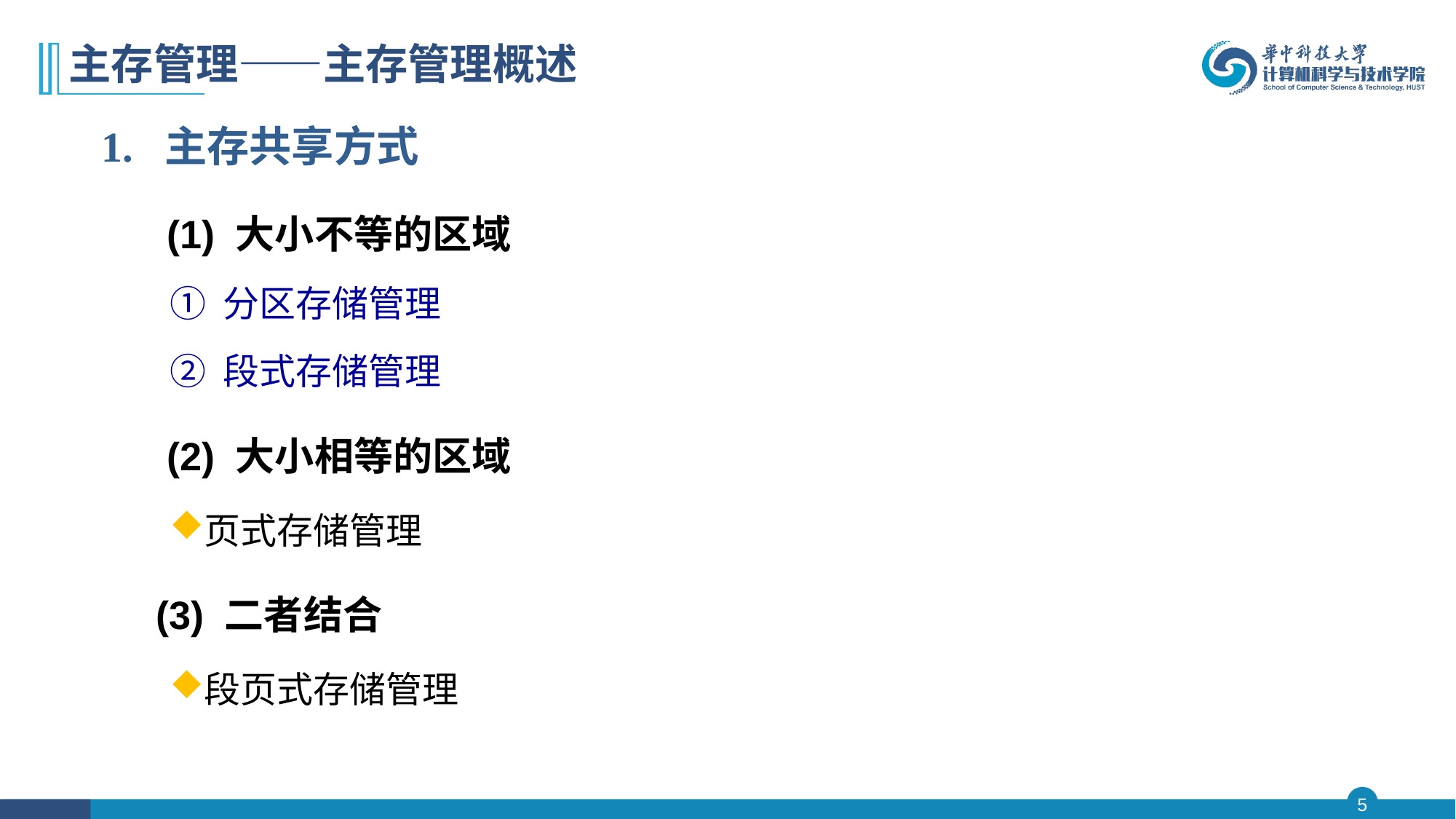

# 主存管理——主存管理概述
1.  主存共享方式
      (1) 大小不等的区域
① 分区存储管理
② 段式存储管理
      (2) 大小相等的区域
页式存储管理
     (3) 二者结合
段页式存储管理